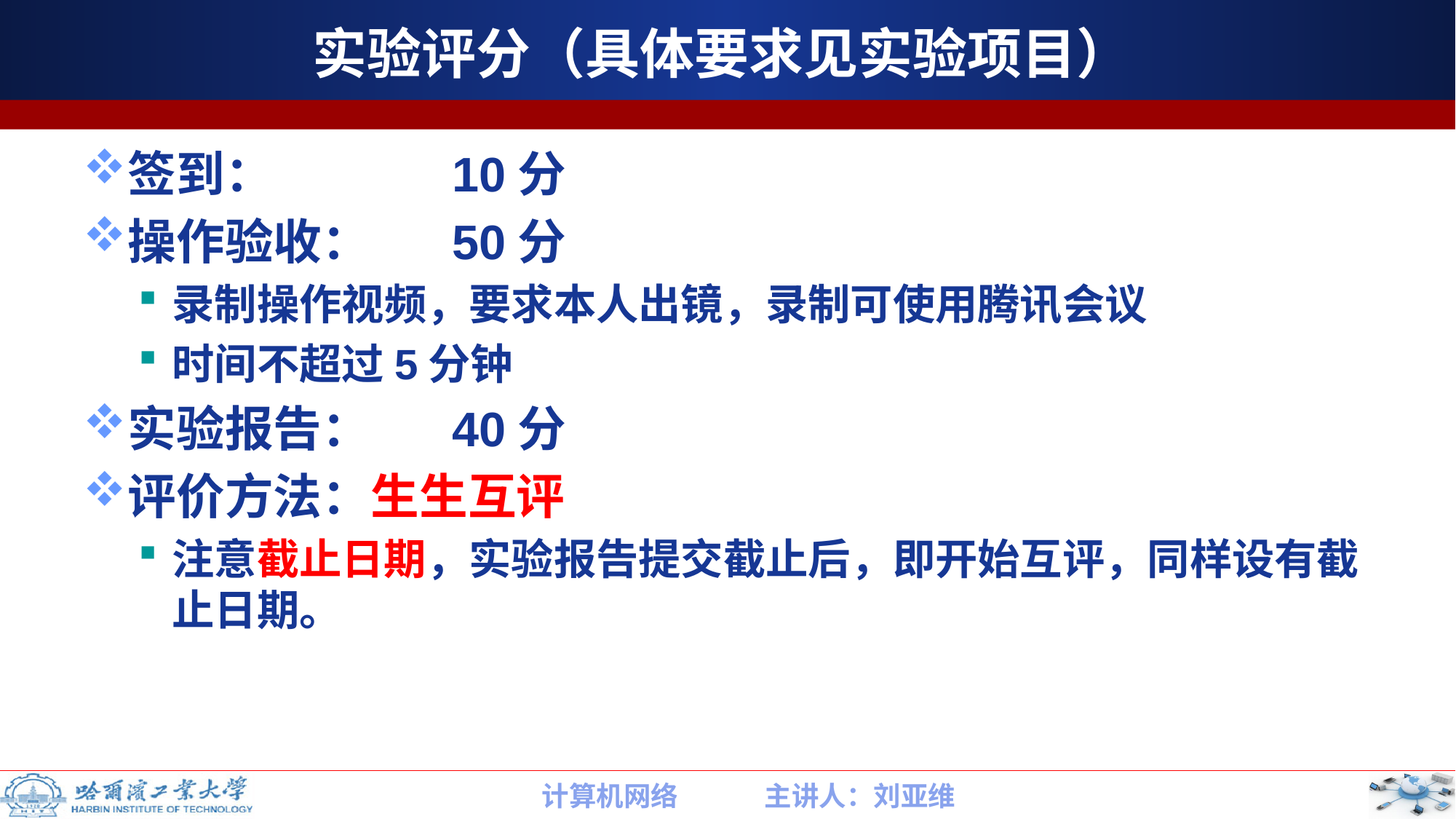

# 实验评分（具体要求见实验项目）
签到：		10分
操作验收：	50分
录制操作视频，要求本人出镜，录制可使用腾讯会议
时间不超过5分钟
实验报告：	40分
评价方法：生生互评
注意截止日期，实验报告提交截止后，即开始互评，同样设有截止日期。